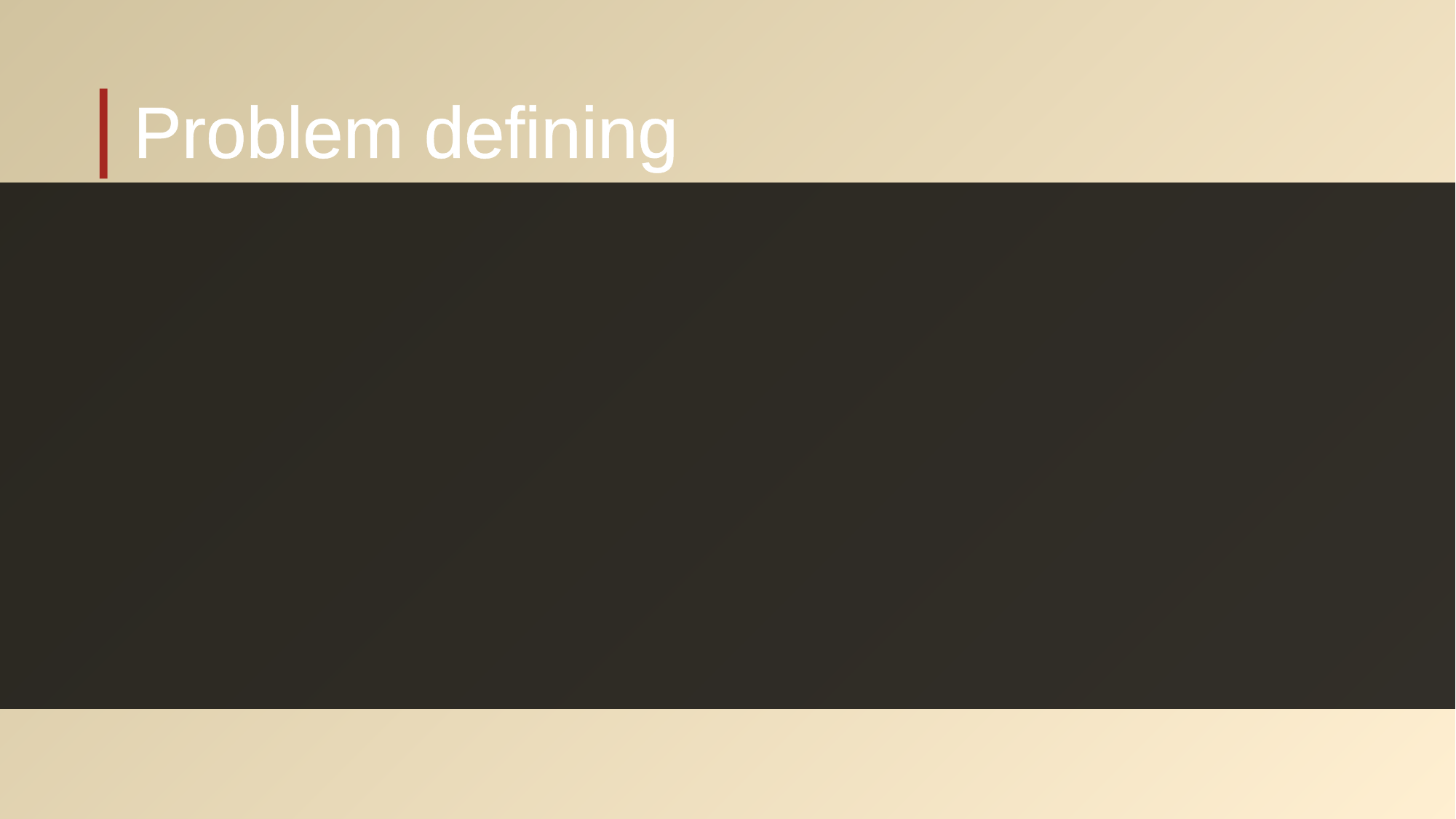

Problem defining

1인당 소득을 높이고
유입인구 활용 정책
산업구조 개편 불가피